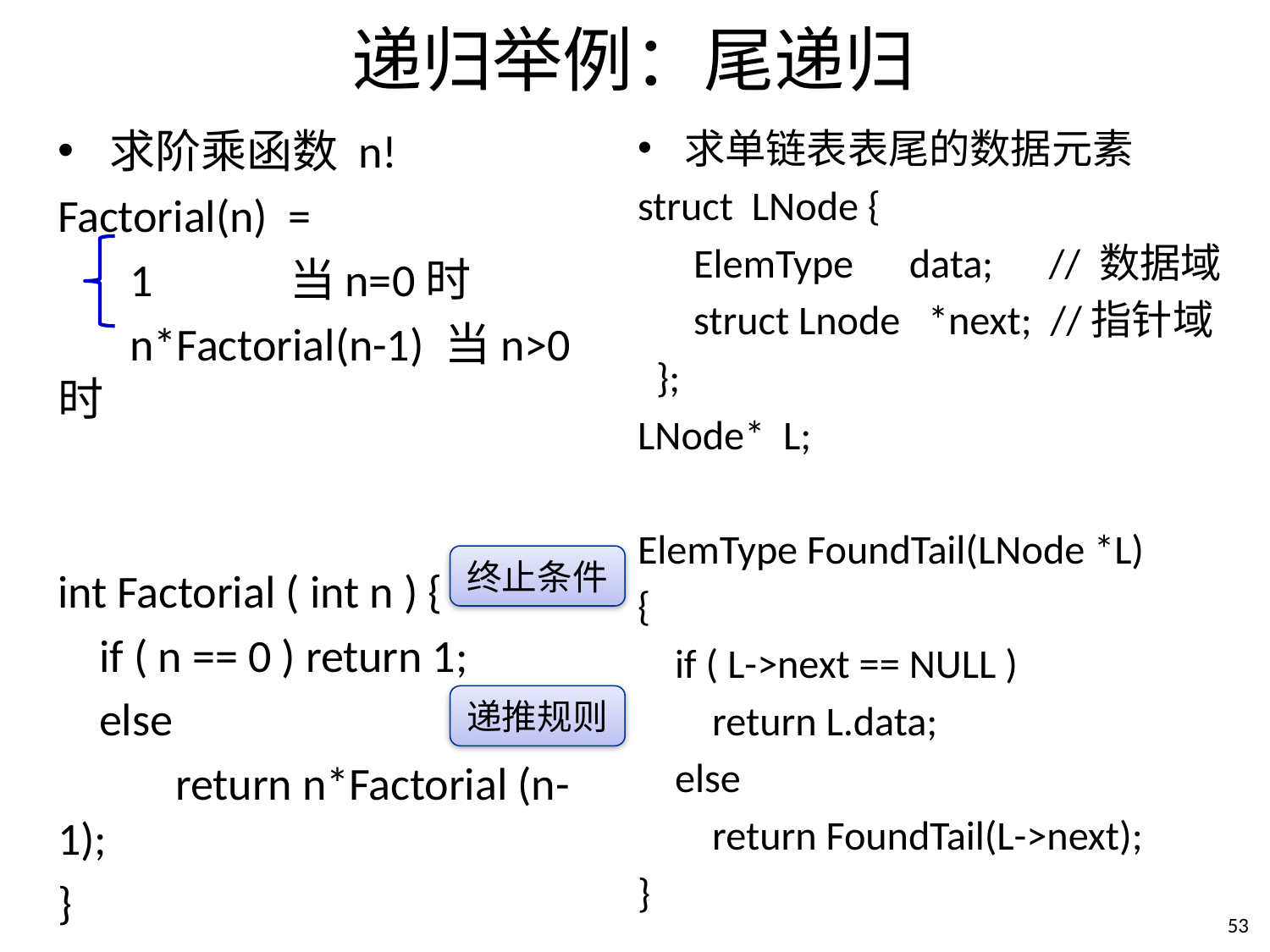

# 递归举例：尾递归
求阶乘函数 n!
Factorial(n)  =
       1 		          当n=0时
       n*Factorial(n-1) 当n>0时

int Factorial ( int n ) {
    if ( n == 0 ) return 1;
    else
	return n*Factorial (n-1);
}
求单链表表尾的数据元素
struct  LNode {
      ElemType      data;      // 数据域
      struct Lnode   *next;  //指针域
  };
LNode*  L;

ElemType FoundTail(LNode *L)
{
    if ( L->next == NULL )
        return L.data;
    else
        return FoundTail(L->next);
}

终止条件
递推规则
53